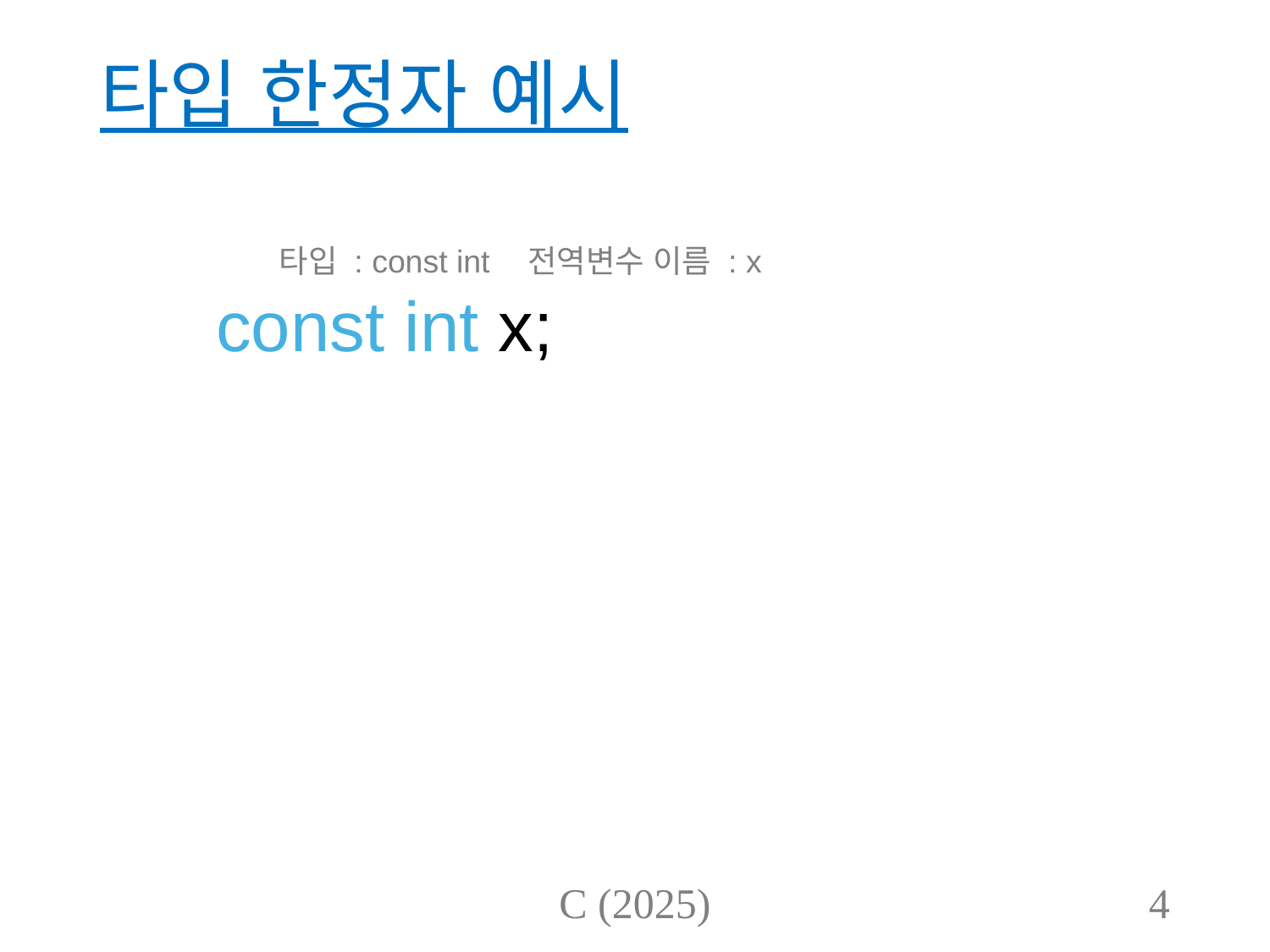

# 타입 한정자 예시
전역변수 이름 : x
타입 : const int
const int x;
C (2025)
4